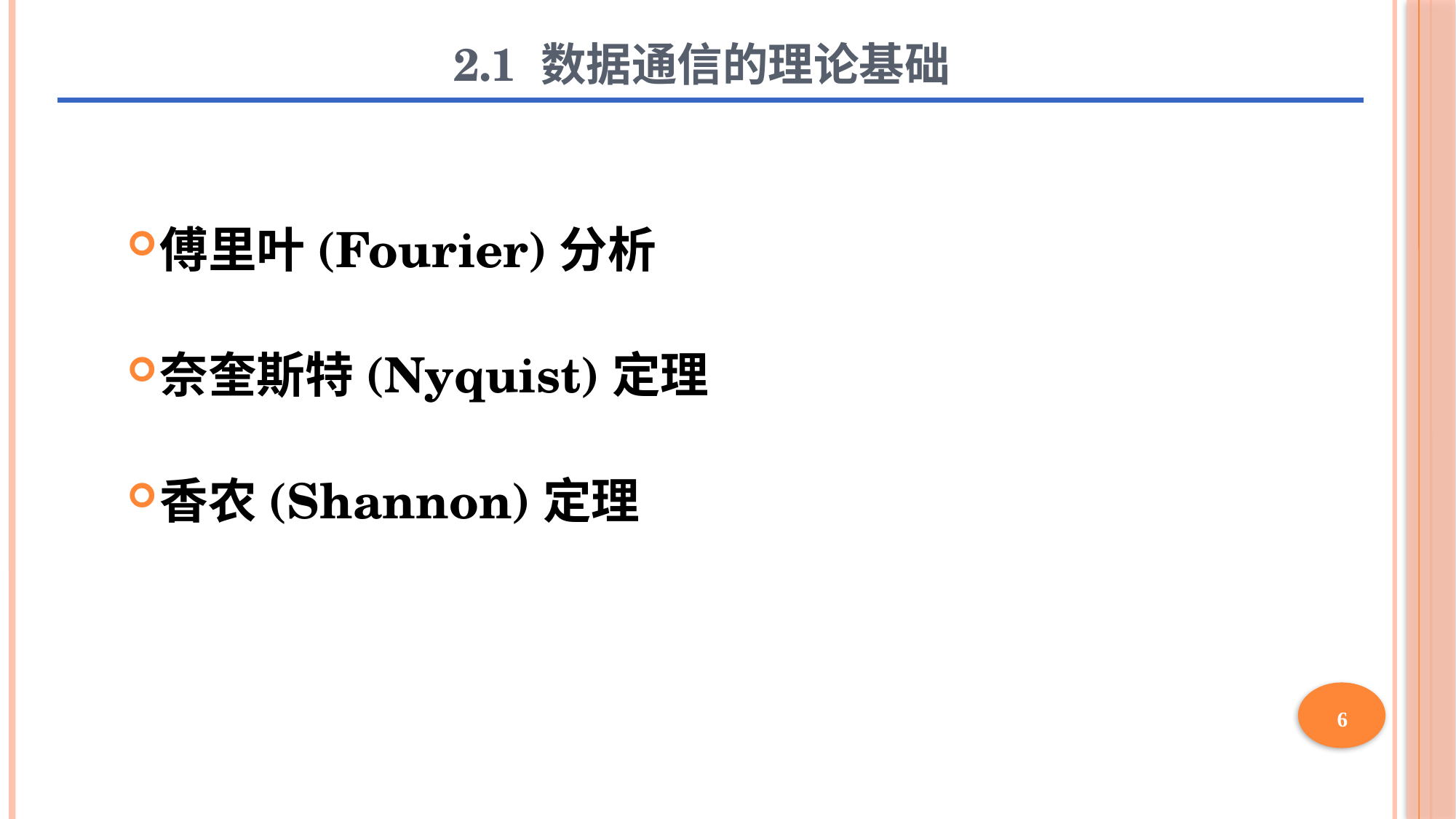

# 2.1 数据通信的理论基础
傅里叶(Fourier)分析
奈奎斯特(Nyquist)定理
香农(Shannon)定理
6